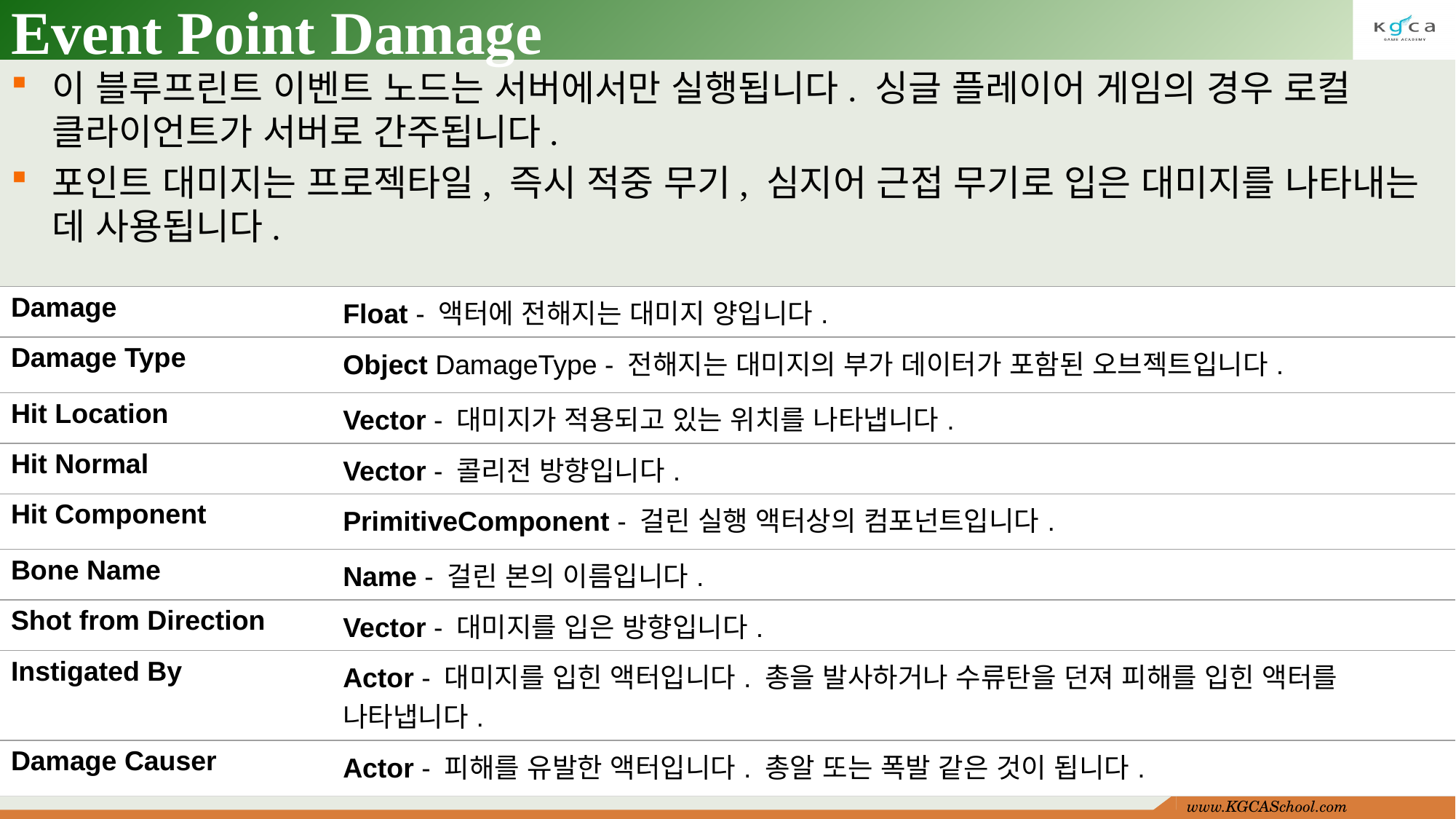

# Event Point Damage
이 블루프린트 이벤트 노드는 서버에서만 실행됩니다. 싱글 플레이어 게임의 경우 로컬 클라이언트가 서버로 간주됩니다.
포인트 대미지는 프로젝타일, 즉시 적중 무기, 심지어 근접 무기로 입은 대미지를 나타내는 데 사용됩니다.
| Damage | Float - 액터에 전해지는 대미지 양입니다. |
| --- | --- |
| Damage Type | Object DamageType - 전해지는 대미지의 부가 데이터가 포함된 오브젝트입니다. |
| Hit Location | Vector - 대미지가 적용되고 있는 위치를 나타냅니다. |
| Hit Normal | Vector - 콜리전 방향입니다. |
| Hit Component | PrimitiveComponent - 걸린 실행 액터상의 컴포넌트입니다. |
| Bone Name | Name - 걸린 본의 이름입니다. |
| Shot from Direction | Vector - 대미지를 입은 방향입니다. |
| Instigated By | Actor - 대미지를 입힌 액터입니다. 총을 발사하거나 수류탄을 던져 피해를 입힌 액터를 나타냅니다. |
| Damage Causer | Actor - 피해를 유발한 액터입니다. 총알 또는 폭발 같은 것이 됩니다. |